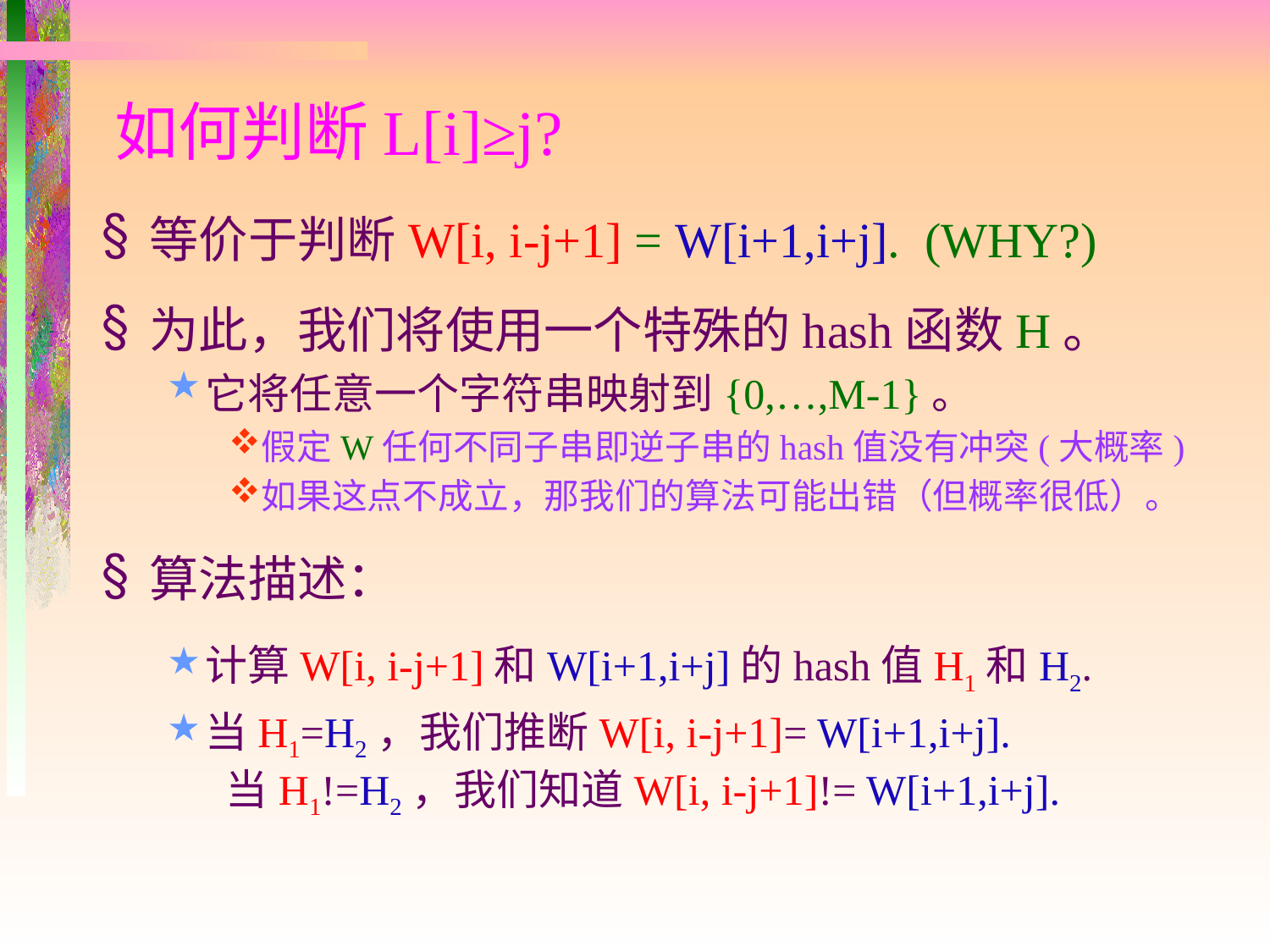

# 如何判断L[i]≥j?
等价于判断W[i, i-j+1] = W[i+1,i+j].  (WHY?)
为此，我们将使用一个特殊的hash函数H。
它将任意一个字符串映射到{0,…,M-1}。
假定W任何不同子串即逆子串的hash值没有冲突(大概率)
如果这点不成立，那我们的算法可能出错（但概率很低）。
算法描述：
计算W[i, i-j+1]和W[i+1,i+j]的hash值H1和H2.
当H1=H2，我们推断W[i, i-j+1]= W[i+1,i+j].
 当H1!=H2，我们知道W[i, i-j+1]!= W[i+1,i+j].